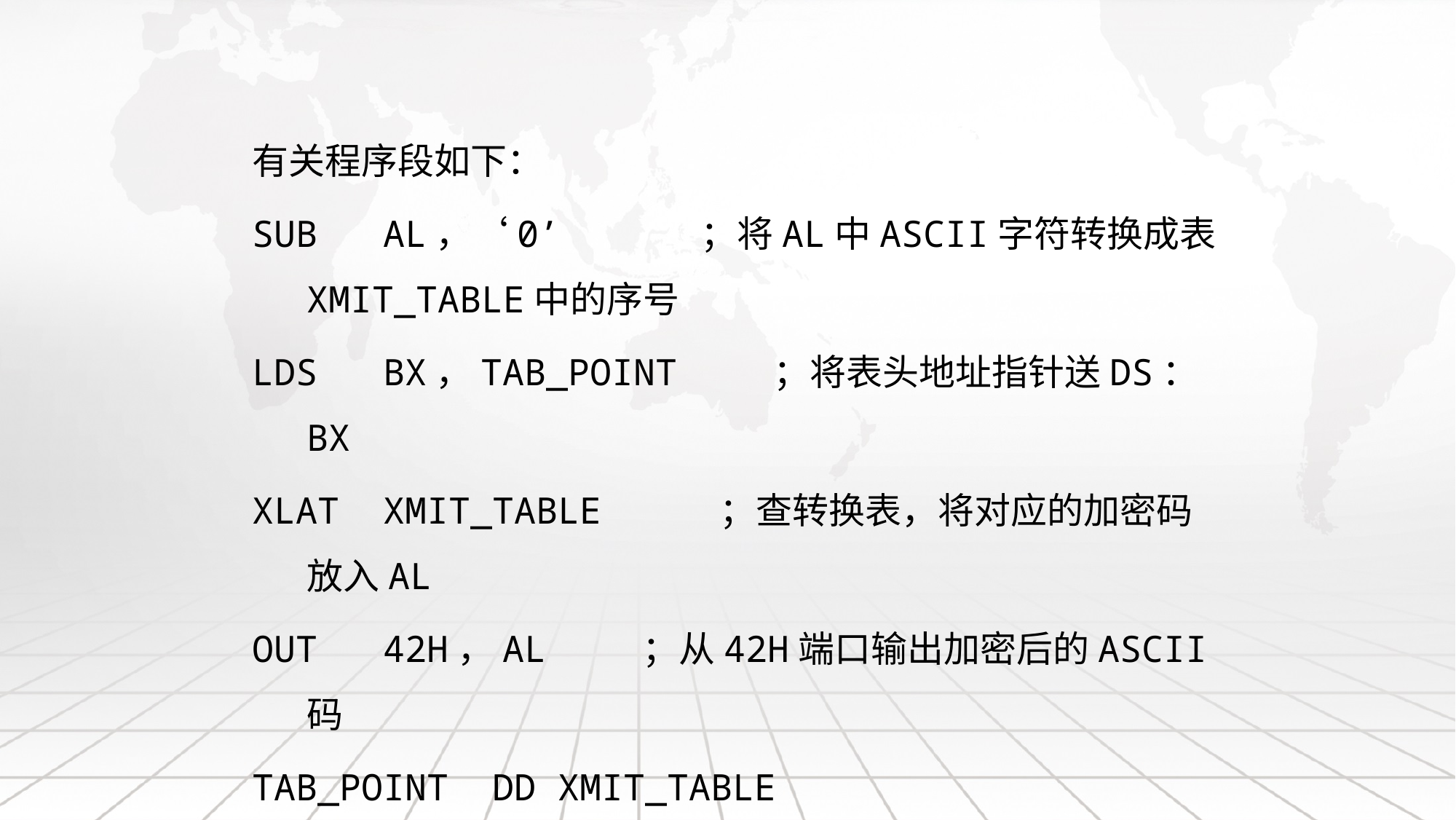

有关程序段如下：
SUB   AL，‘0’      ；将AL中ASCII字符转换成表XMIT_TABLE中的序号
LDS   BX，TAB_POINT    ；将表头地址指针送DS：BX
XLAT  XMIT_TABLE     ；查转换表，将对应的加密码放入AL
OUT   42H，AL    ；从42H端口输出加密后的ASCII码
TAB_POINT  DD XMIT_TABLE
XMIT_TABLE DB ‘5791368024’